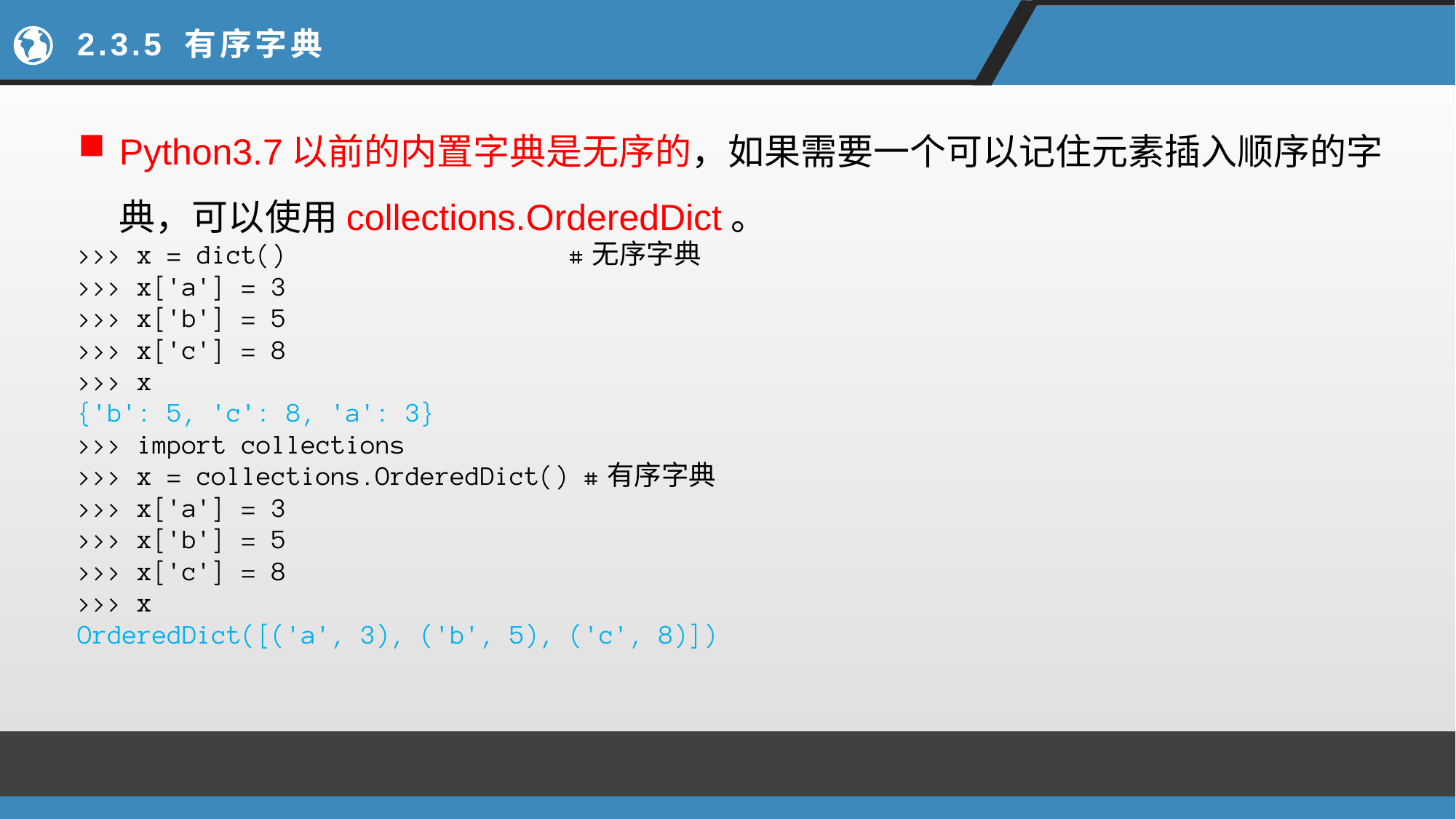

# 2.3.5 有序字典

Python3.7以前的内置字典是无序的，如果需要一个可以记住元素插入顺序的字典，可以使用collections.OrderedDict。
>>> x = dict()                   #无序字典
>>> x['a'] = 3
>>> x['b'] = 5
>>> x['c'] = 8
>>> x
{'b': 5, 'c': 8, 'a': 3}
>>> import collections
>>> x = collections.OrderedDict() #有序字典
>>> x['a'] = 3
>>> x['b'] = 5
>>> x['c'] = 8
>>> x
OrderedDict([('a', 3), ('b', 5), ('c', 8)])